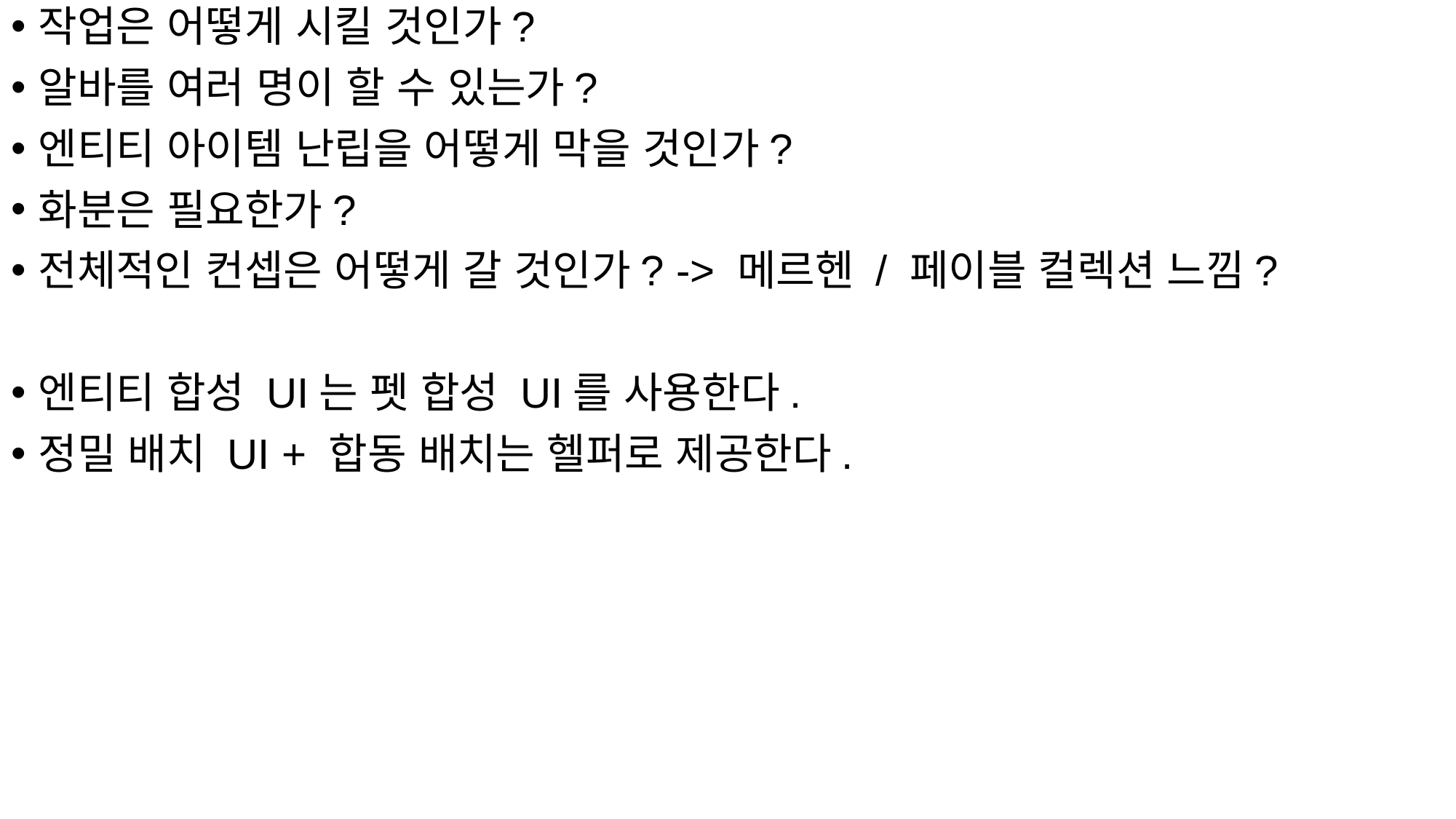

작업은 어떻게 시킬 것인가?
알바를 여러 명이 할 수 있는가?
엔티티 아이템 난립을 어떻게 막을 것인가?
화분은 필요한가?
전체적인 컨셉은 어떻게 갈 것인가? -> 메르헨 / 페이블 컬렉션 느낌?

엔티티 합성 UI는 펫 합성 UI를 사용한다.
정밀 배치 UI + 합동 배치는 헬퍼로 제공한다.